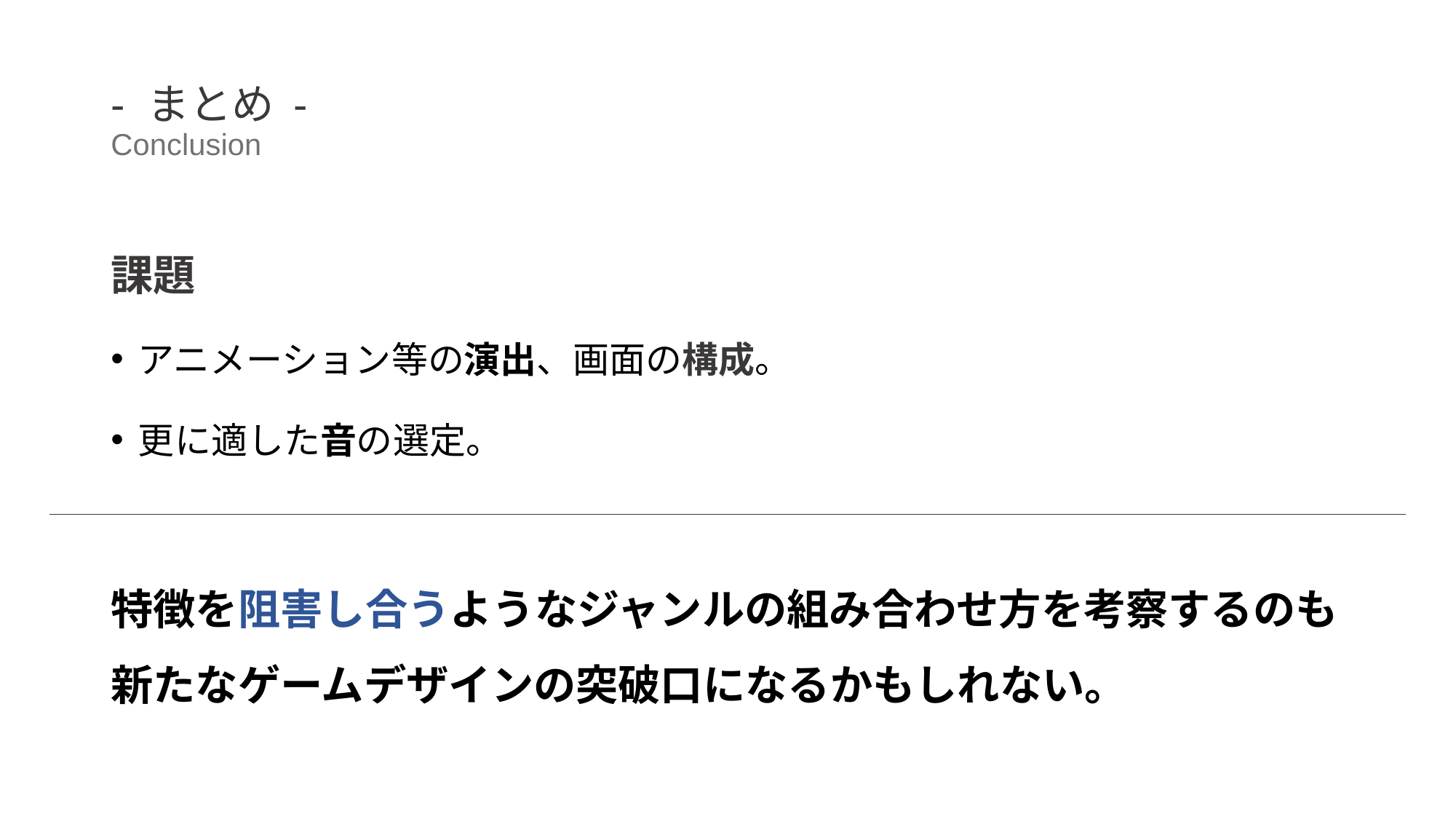

# - まとめ - Conclusion
課題
アニメーション等の演出、画面の構成。
更に適した音の選定。

特徴を阻害し合うようなジャンルの組み合わせ方を考察するのも新たなゲームデザインの突破口になるかもしれない。